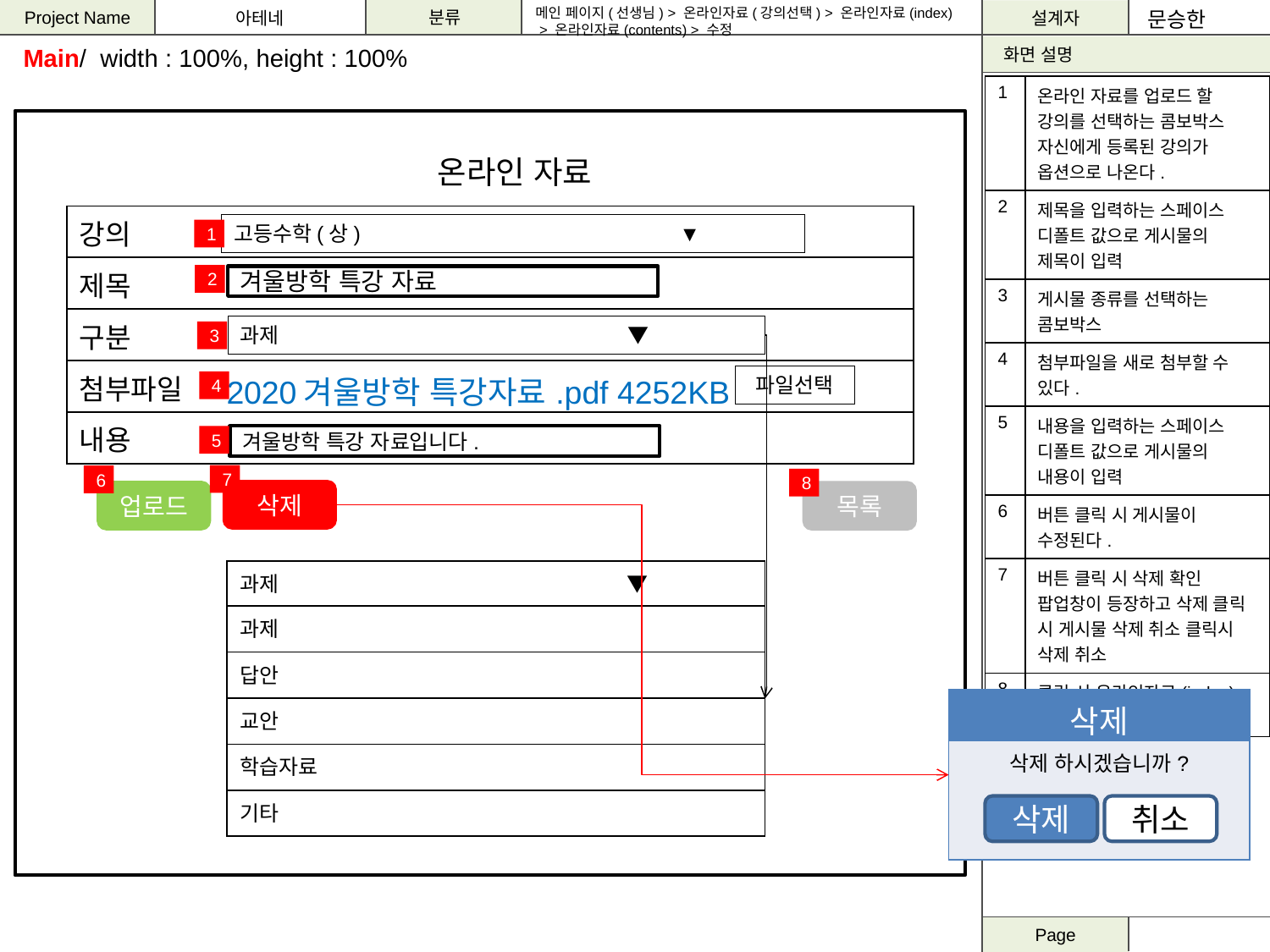

메인 페이지(선생님) > 온라인자료(강의선택) > 온라인자료(index)
 > 온라인자료(contents) > 수정
문승한
Main/  width : 100%, height : 100%
| 1 | 온라인 자료를 업로드 할 강의를 선택하는 콤보박스 자신에게 등록된 강의가 옵션으로 나온다. |
| --- | --- |
| 2 | 제목을 입력하는 스페이스 디폴트 값으로 게시물의 제목이 입력 |
| 3 | 게시물 종류를 선택하는 콤보박스 |
| 4 | 첨부파일을 새로 첨부할 수 있다. |
| 5 | 내용을 입력하는 스페이스 디폴트 값으로 게시물의 내용이 입력 |
| 6 | 버튼 클릭 시 게시물이 수정된다. |
| 7 | 버튼 클릭 시 삭제 확인 팝업창이 등장하고 삭제 클릭 시 게시물 삭제 취소 클릭시 삭제 취소 |
| 8 | 클릭 시 온라인자료(index) 로 이동한다. |

온라인 자료
| 강의 |  |
| --- | --- |
| 제목 |  |
| 구분 |  |
| 첨부파일 | 2020겨울방학 특강자료.pdf 4252KB |
| 내용 |  |
고등수학(상)                                                      ▼
1
2
겨울방학 특강 자료
과제                                                           ▼
3
파일선택
4
5
겨울방학 특강 자료입니다.
7
6
8
삭제
업로드
목록
| 과제 ▼ |
| --- |
| 과제 |
| 답안 |
| 교안 |
| 학습자료 |
| 기타 |
| 삭제 |
| --- |
| 삭제 하시겠습니까? |
삭제
취소